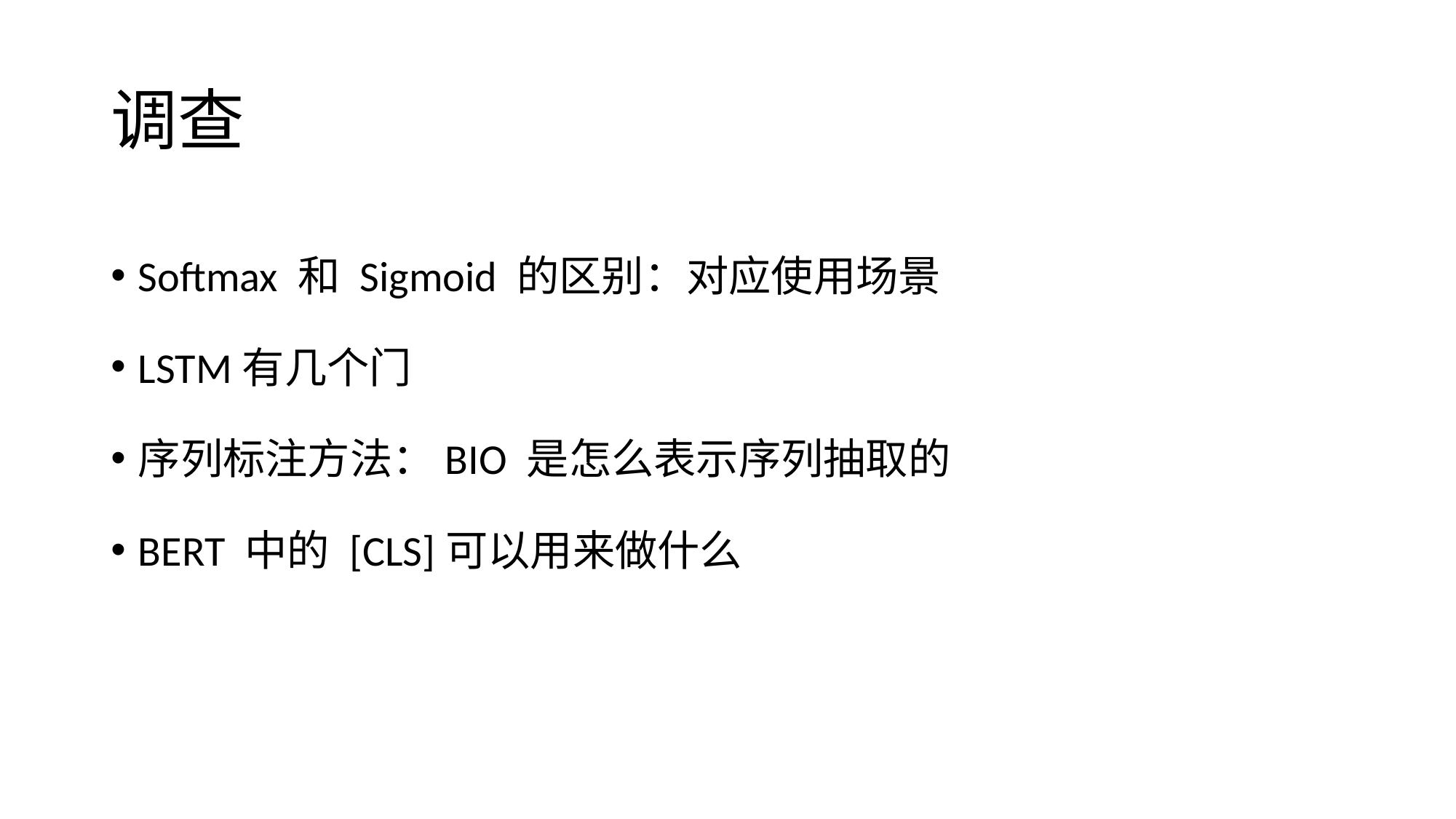

# 调查
Softmax 和 Sigmoid 的区别：对应使用场景
LSTM有几个门
序列标注方法：BIO 是怎么表示序列抽取的
BERT 中的 [CLS]可以用来做什么